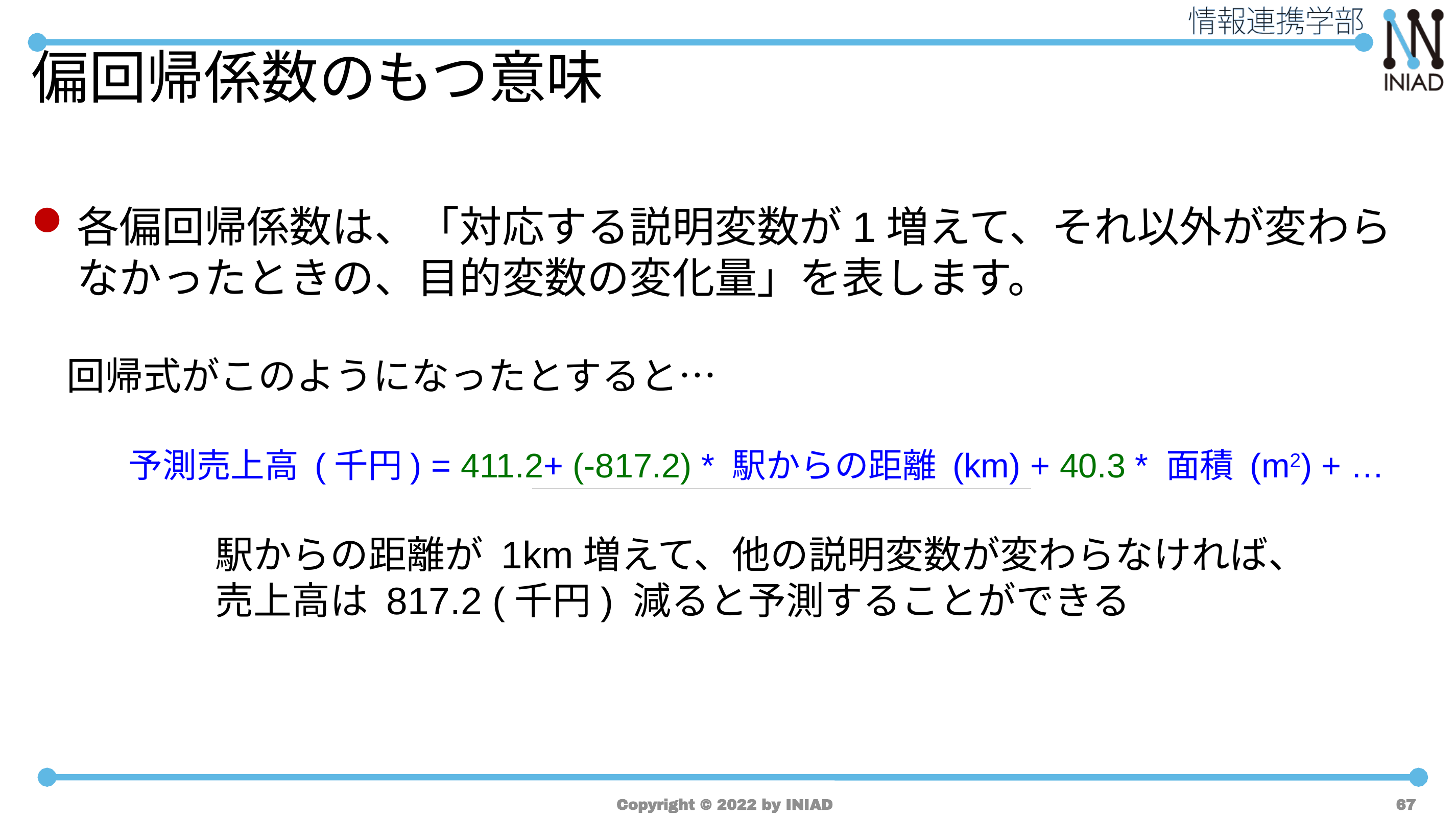

# 偏回帰係数のもつ意味
各偏回帰係数は、「対応する説明変数が1増えて、それ以外が変わらなかったときの、目的変数の変化量」を表します。
回帰式がこのようになったとすると…
予測売上高 (千円) = 411.2+ (-817.2) * 駅からの距離 (km) + 40.3 * 面積 (m2) + …
駅からの距離が 1km増えて、他の説明変数が変わらなければ、
売上高は 817.2 (千円) 減ると予測することができる
Copyright © 2022 by INIAD
67